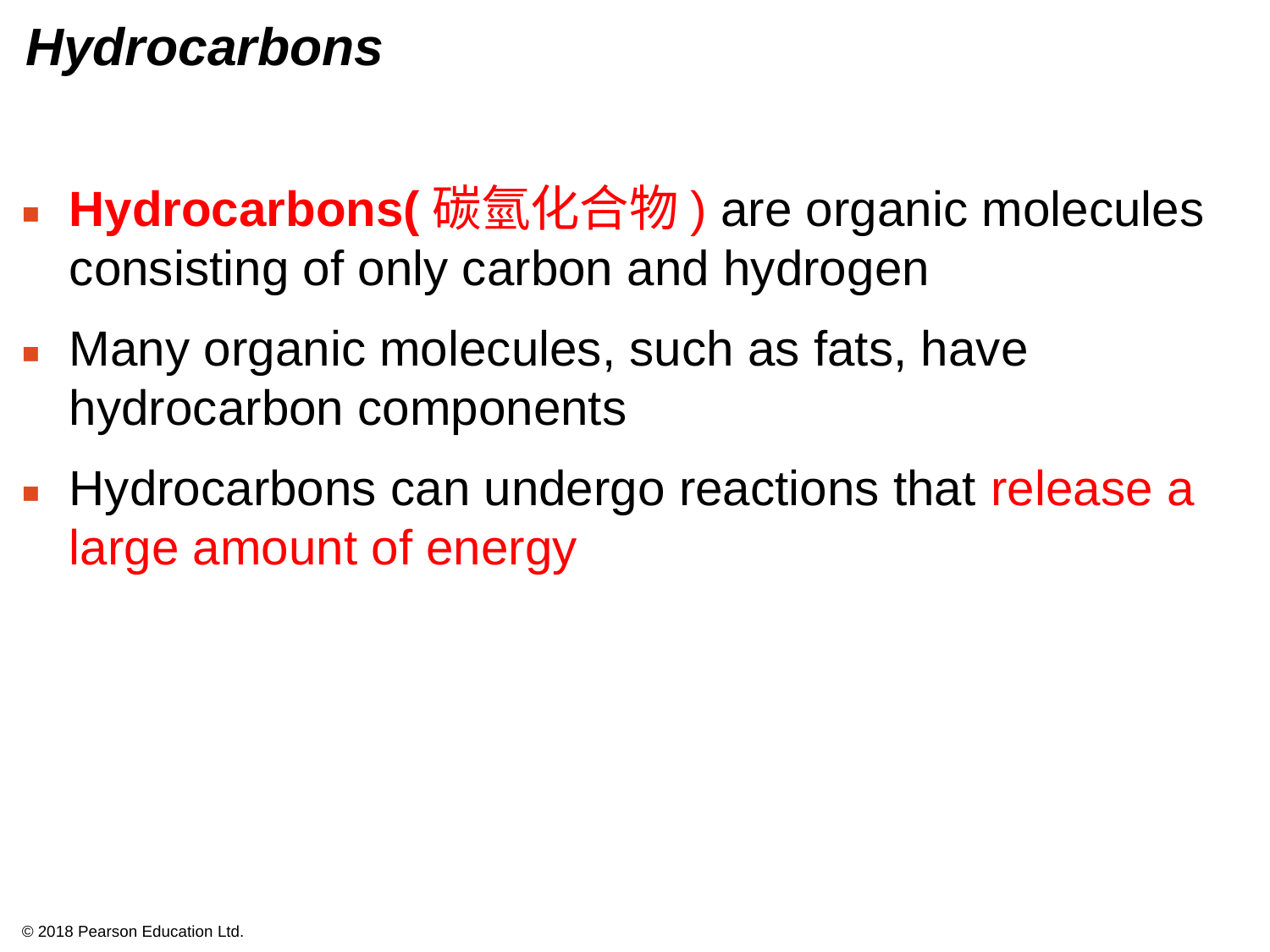

# Hydrocarbons
Hydrocarbons(碳氫化合物) are organic molecules consisting of only carbon and hydrogen
Many organic molecules, such as fats, have hydrocarbon components
Hydrocarbons can undergo reactions that release a large amount of energy
© 2018 Pearson Education Ltd.